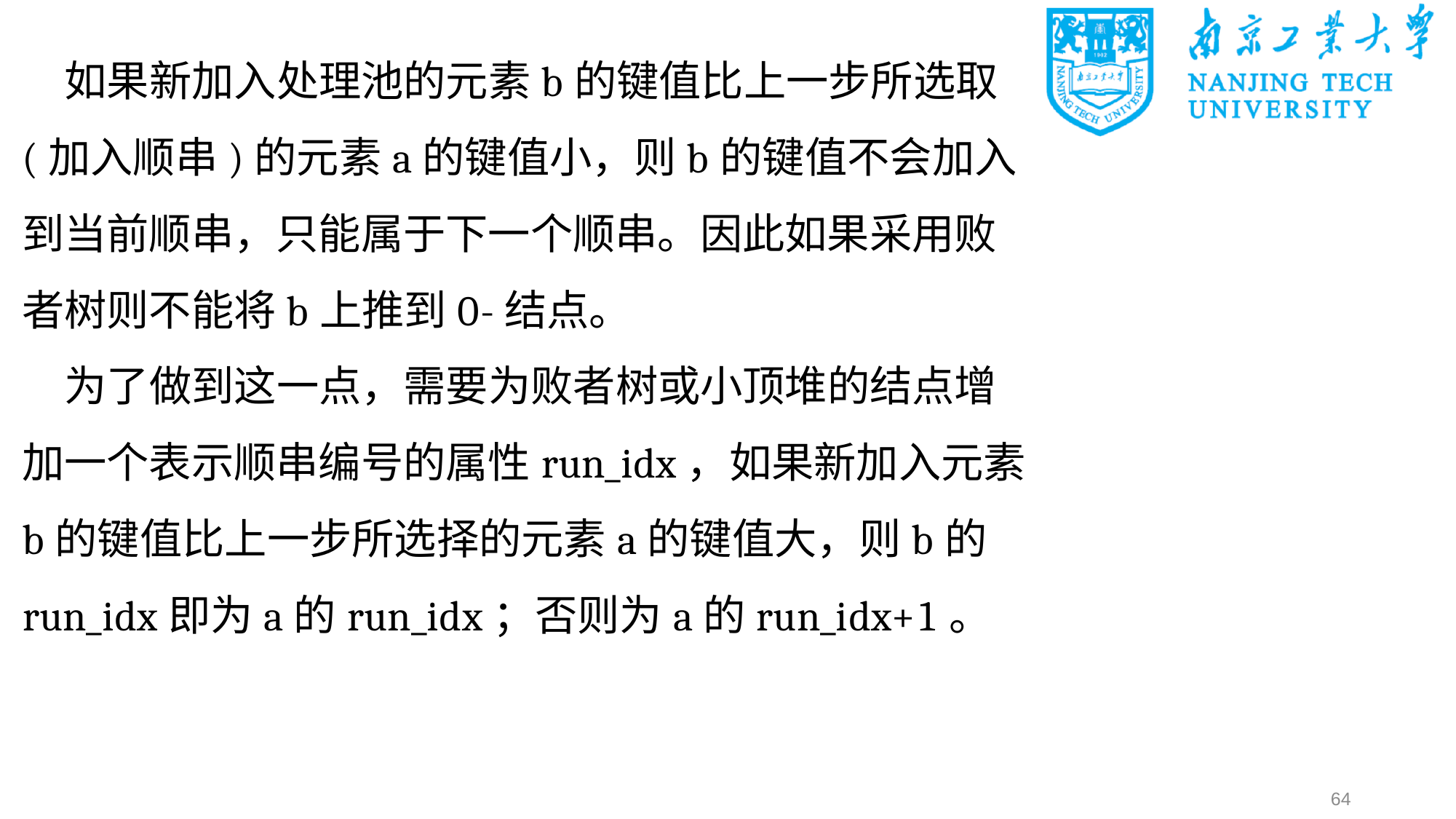

如果新加入处理池的元素b的键值比上一步所选取(加入顺串)的元素a的键值小，则b的键值不会加入到当前顺串，只能属于下一个顺串。因此如果采用败者树则不能将b上推到0-结点。
为了做到这一点，需要为败者树或小顶堆的结点增加一个表示顺串编号的属性run_idx，如果新加入元素b的键值比上一步所选择的元素a的键值大，则b的run_idx即为a的run_idx；否则为a的run_idx+1。
64